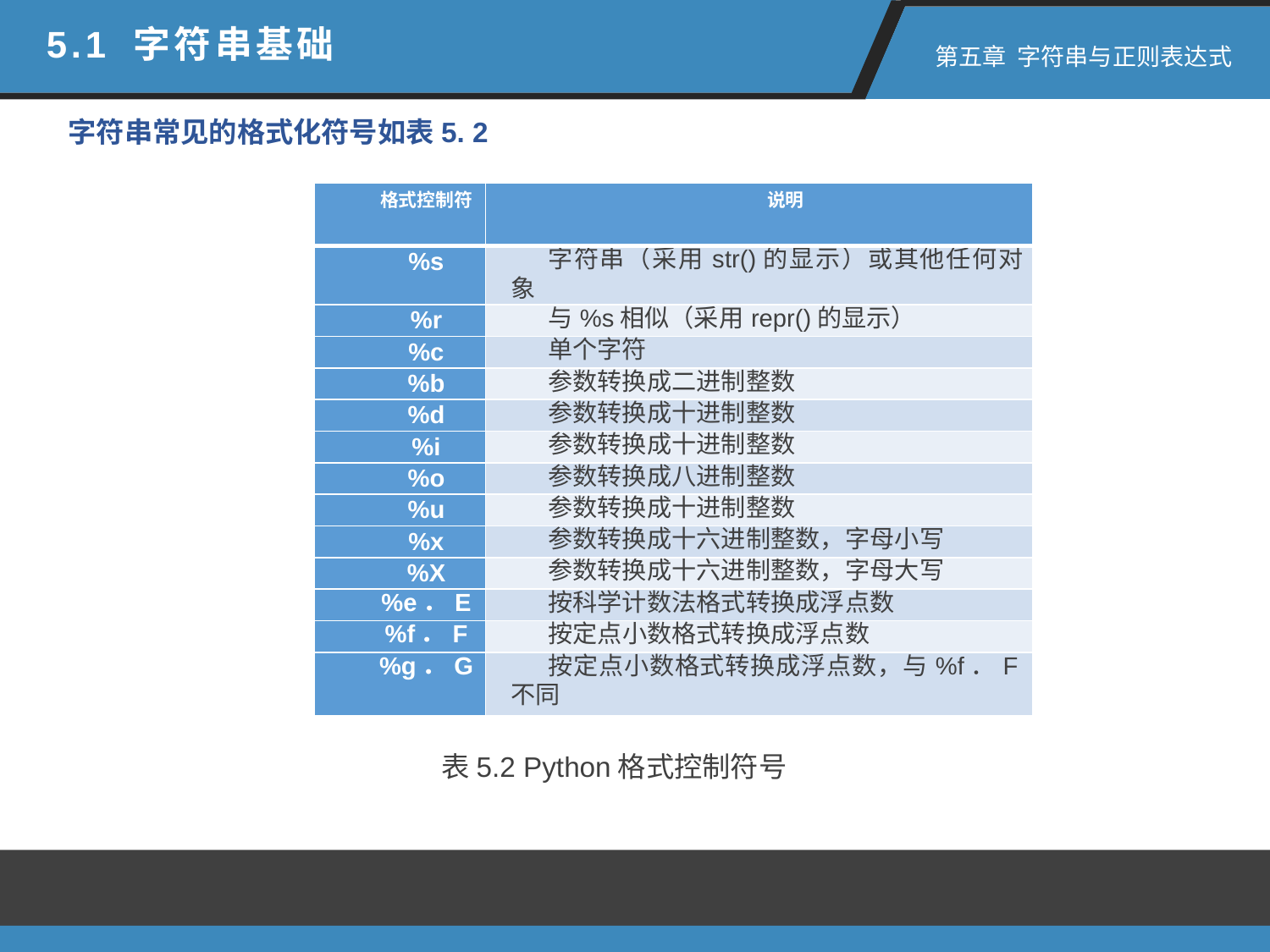

5.1 字符串基础
  第五章  字符串与正则表达式
字符串常见的格式化符号如表5. 2
| 格式控制符 | 说明 |
| --- | --- |
| %s | 字符串（采用str()的显示）或其他任何对象 |
| %r | 与%s相似（采用repr()的显示） |
| %c | 单个字符 |
| %b | 参数转换成二进制整数 |
| %d | 参数转换成十进制整数 |
| %i | 参数转换成十进制整数 |
| %o | 参数转换成八进制整数 |
| %u | 参数转换成十进制整数 |
| %x | 参数转换成十六进制整数，字母小写 |
| %X | 参数转换成十六进制整数，字母大写 |
| %e．E | 按科学计数法格式转换成浮点数 |
| %f．F | 按定点小数格式转换成浮点数 |
| %g．G | 按定点小数格式转换成浮点数，与%f．F不同 |
表5.2 Python格式控制符号